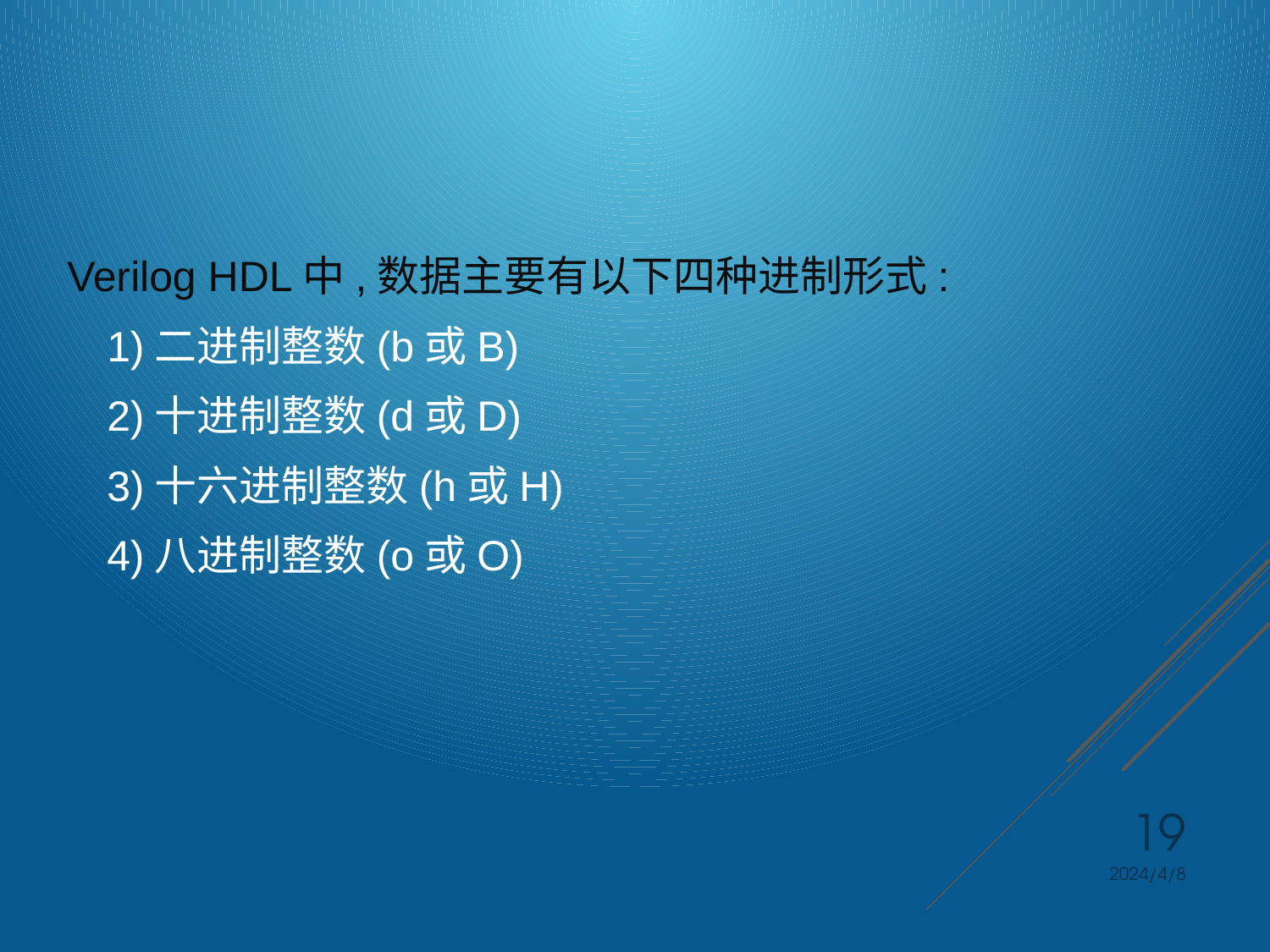

Verilog HDL中,数据主要有以下四种进制形式:
	1)二进制整数(b或B)
	2)十进制整数(d或D)
	3)十六进制整数(h或H)
	4)八进制整数(o或O)

19
2024/4/8